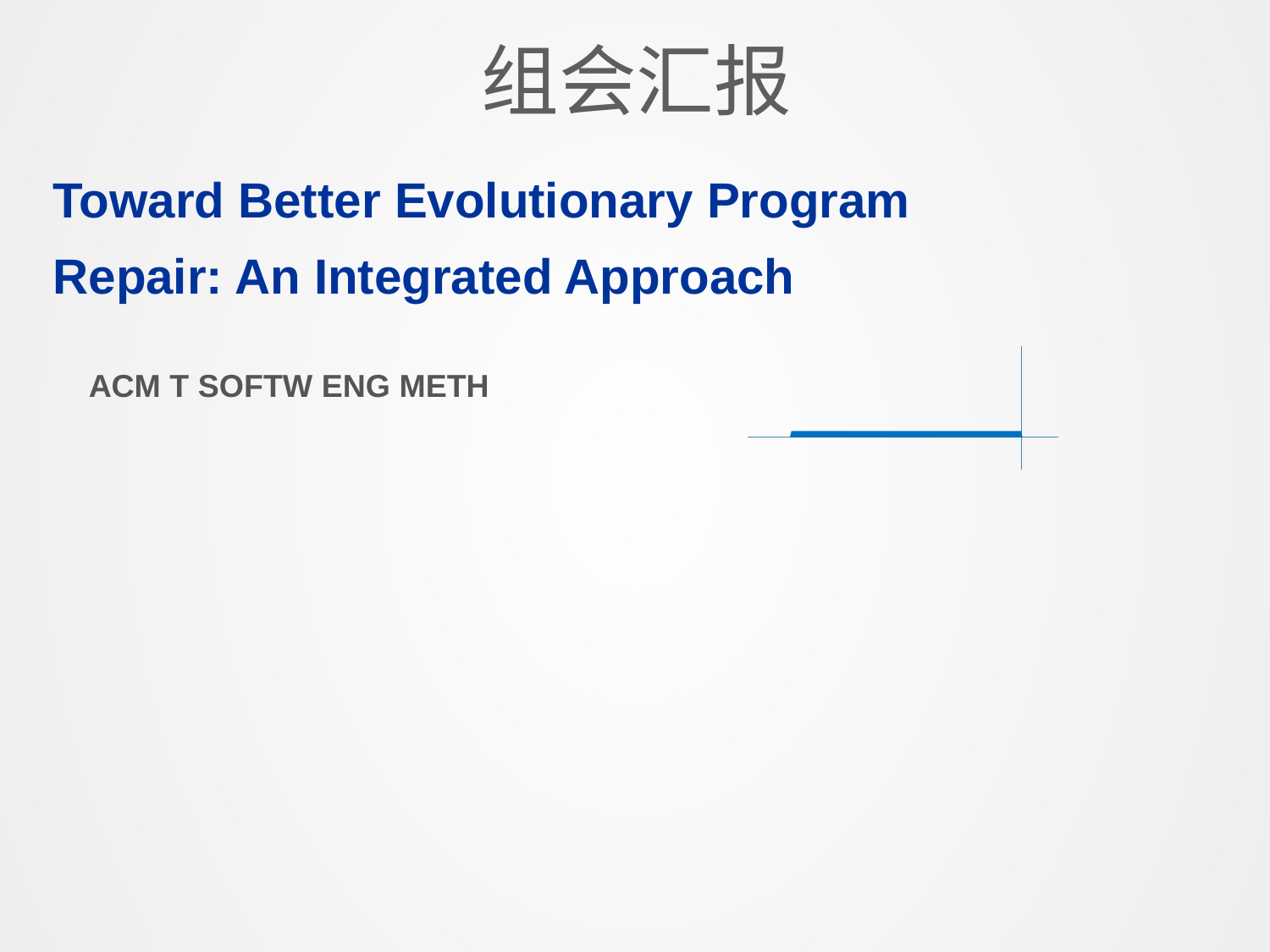

组会汇报
Toward Better Evolutionary Program Repair: An Integrated Approach
ACM T SOFTW ENG METH